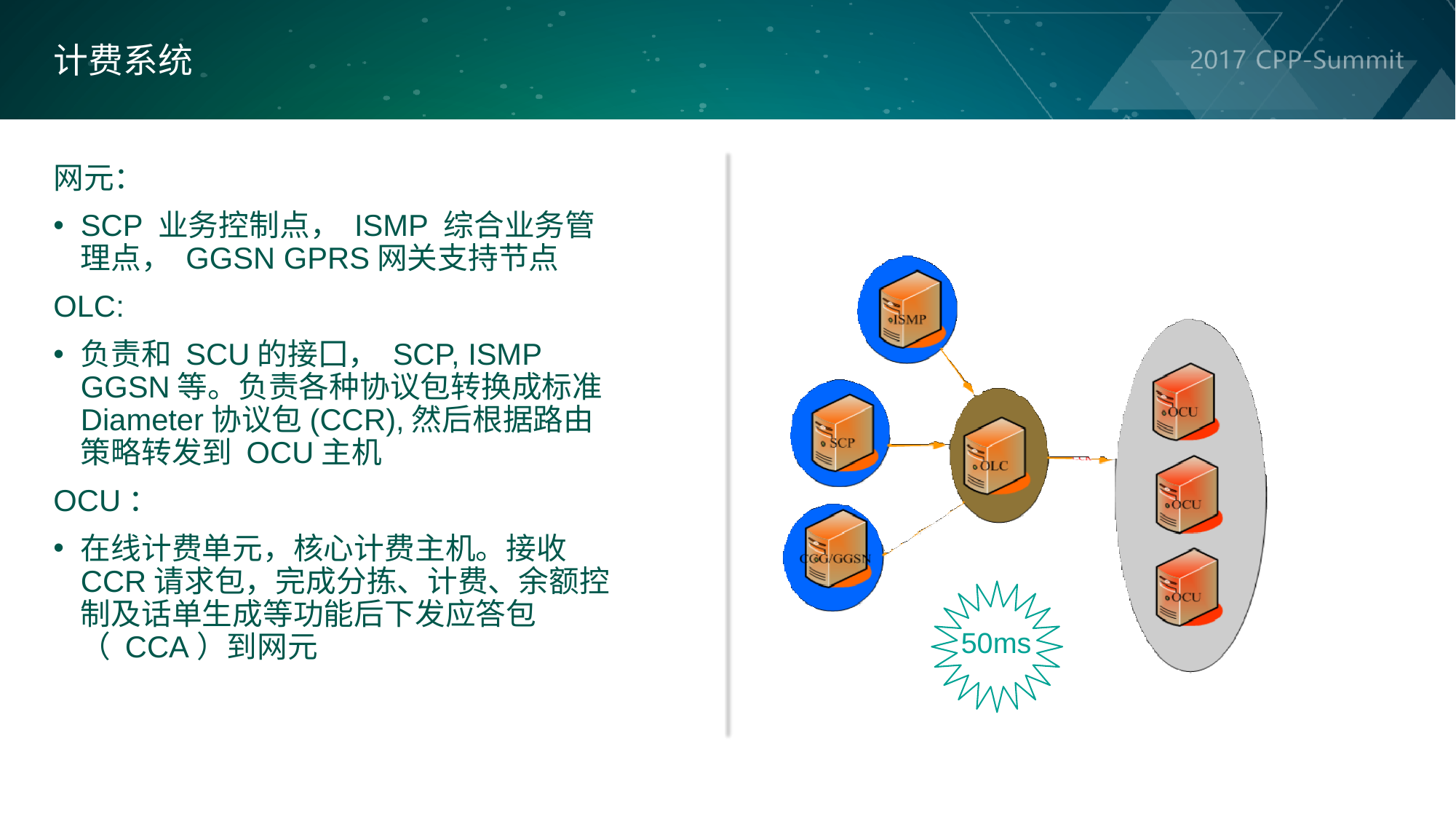

计费系统

网元：
SCP 业务控制点， ISMP 综合业务管理点， GGSN GPRS网关支持节点
OLC:
负责和 SCU的接囗， SCP, ISMP GGSN等。负责各种协议包转换成标准 Diameter协议包(CCR),然后根据路由策略转发到 OCU主机
OCU：
在线计费单元，核心计费主机。接收CCR请求包，完成分拣、计费、余额控制及话单生成等功能后下发应答包（ CCA）到网元

50ms